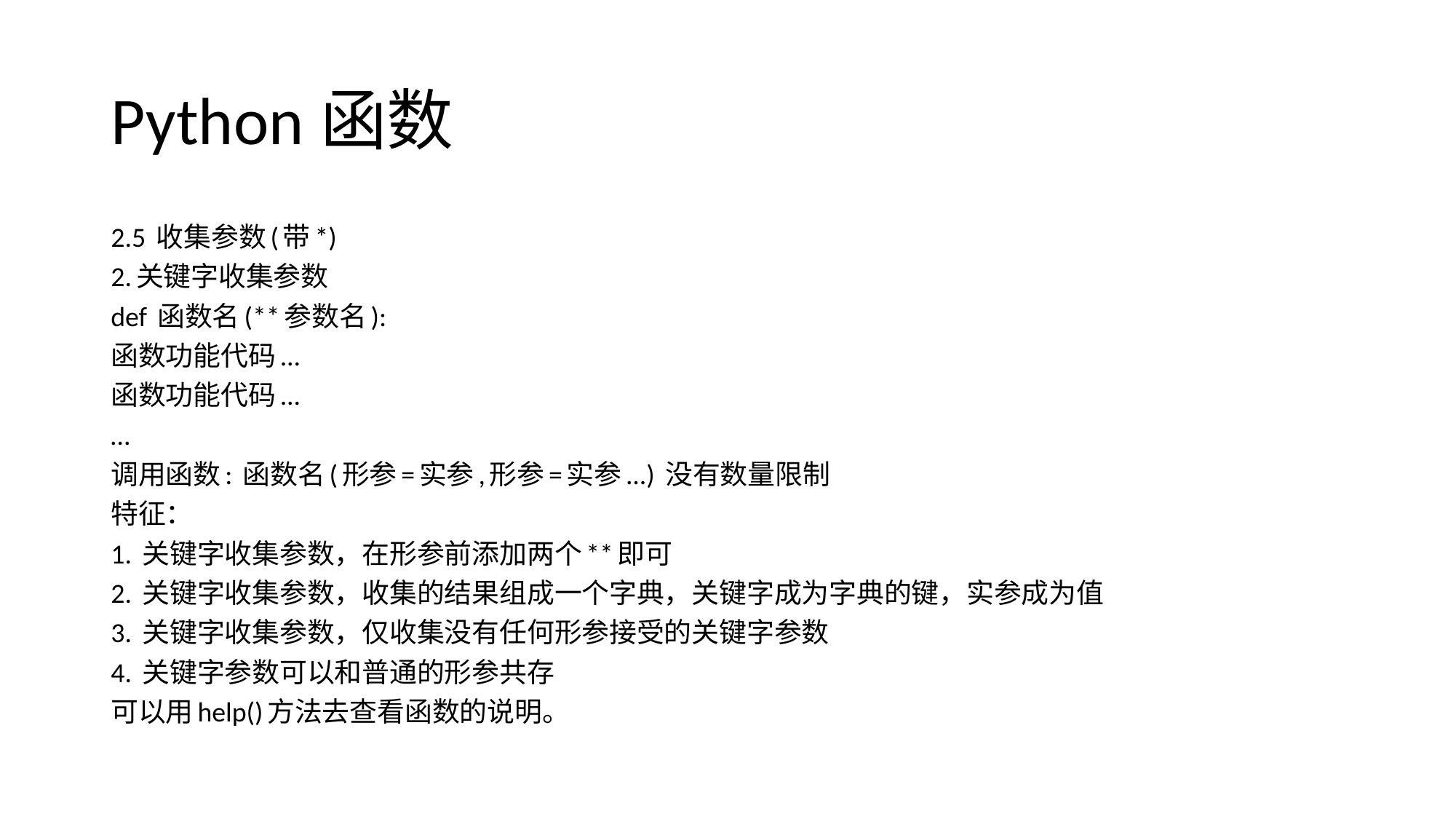

# Python函数
2.5 收集参数(带*)
2.关键字收集参数
def 函数名(**参数名):
函数功能代码...
函数功能代码...
…
调用函数: 函数名(形参=实参,形参=实参...) 没有数量限制
特征：
1. 关键字收集参数，在形参前添加两个**即可
2. 关键字收集参数，收集的结果组成一个字典，关键字成为字典的键，实参成为值
3. 关键字收集参数，仅收集没有任何形参接受的关键字参数
4. 关键字参数可以和普通的形参共存
可以用help()方法去查看函数的说明。